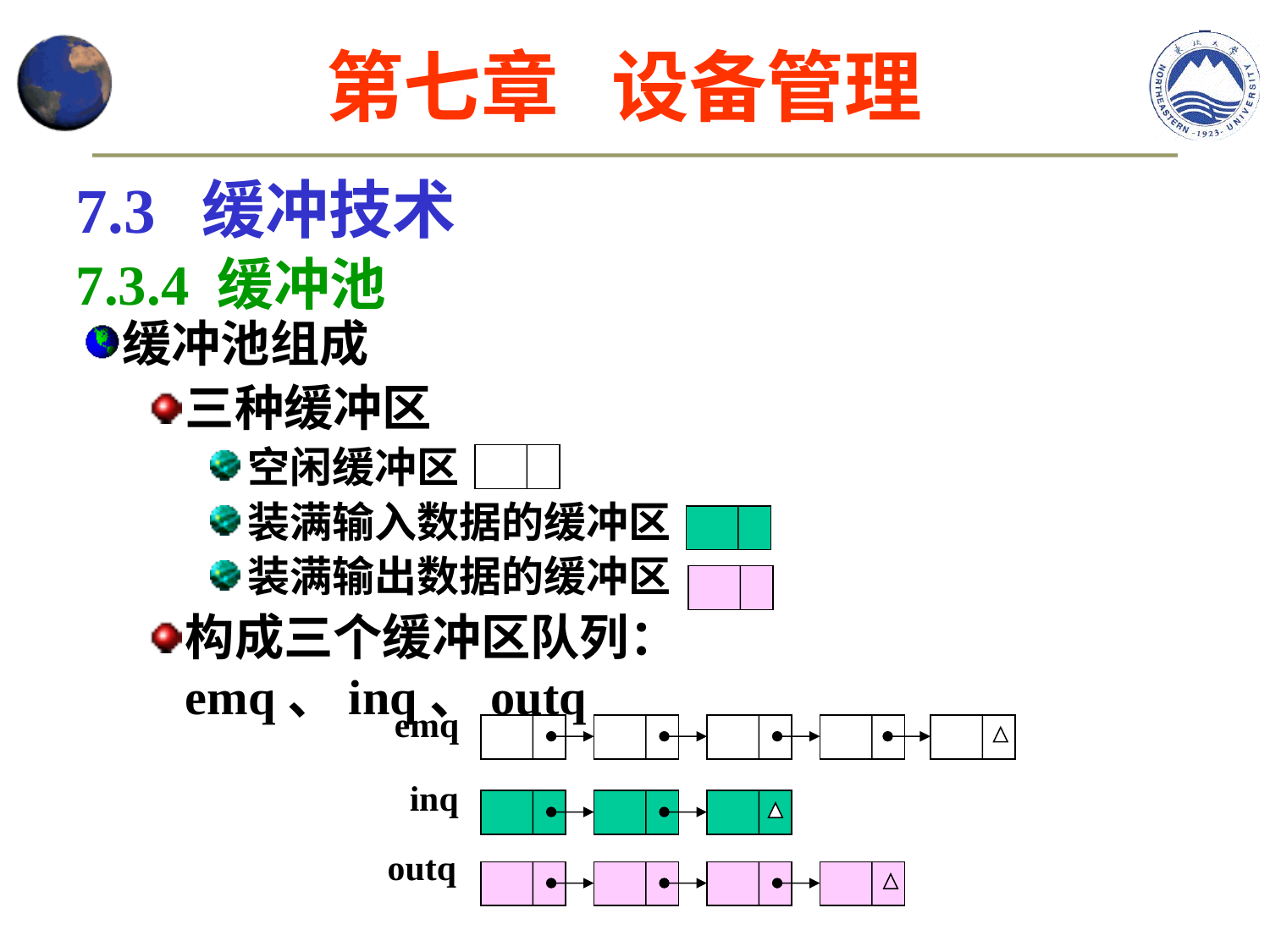

第七章   设备管理

7.3  缓冲技术
7.3.4 缓冲池
缓冲池组成
三种缓冲区
空闲缓冲区
装满输入数据的缓冲区
装满输出数据的缓冲区
构成三个缓冲区队列：emq、inq、outq

emq

inq

outq